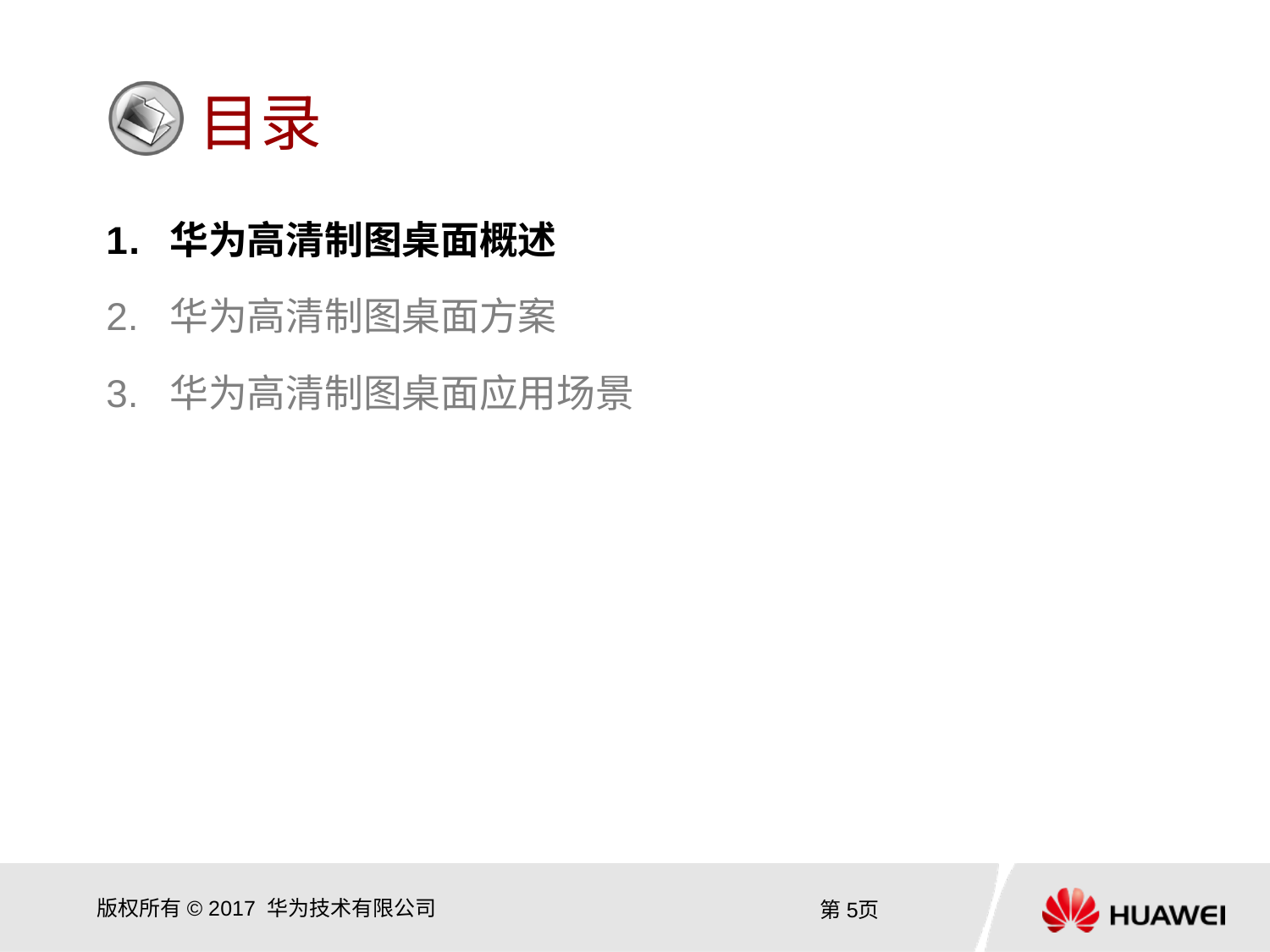

华为高清制图桌面概述
华为高清制图桌面方案
华为高清制图桌面应用场景